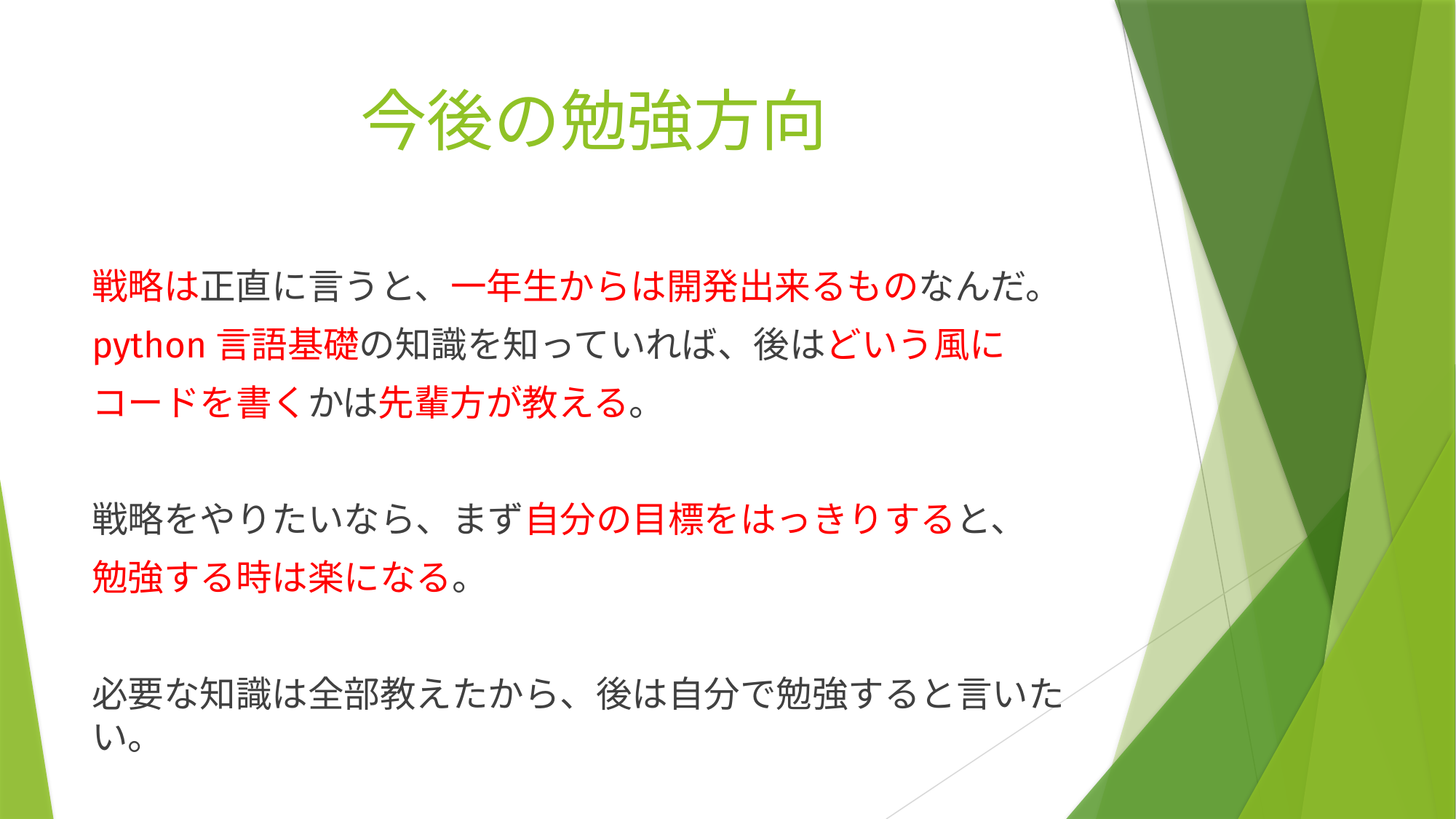

# 今後の勉強方向
戦略は正直に言うと、一年生からは開発出来るものなんだ。
python言語基礎の知識を知っていれば、後はどいう風に
コードを書くかは先輩方が教える。

戦略をやりたいなら、まず自分の目標をはっきりすると、
勉強する時は楽になる。

必要な知識は全部教えたから、後は自分で勉強すると言いたい。